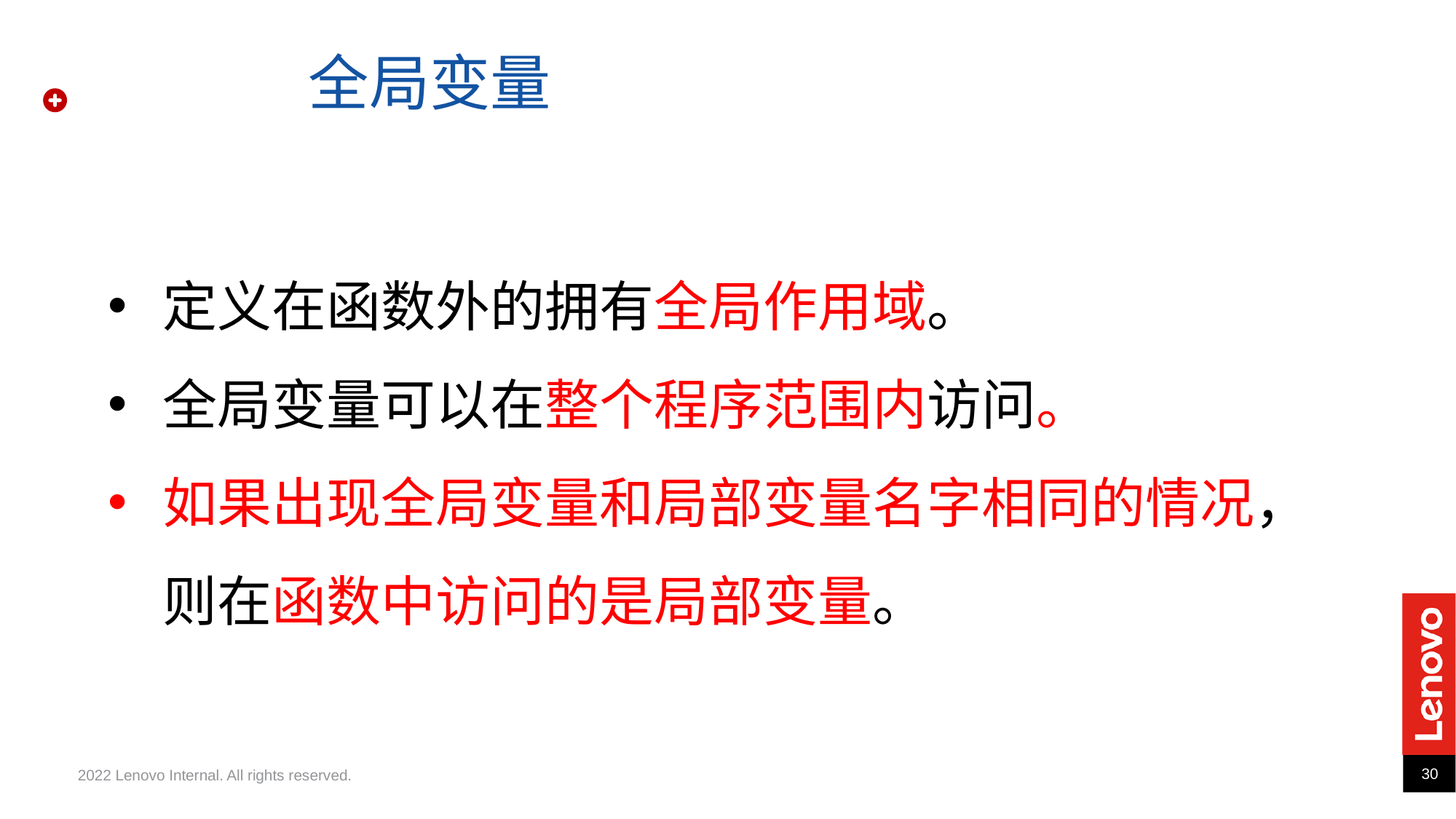

全局变量
定义在函数外的拥有全局作用域。
全局变量可以在整个程序范围内访问。
如果出现全局变量和局部变量名字相同的情况，则在函数中访问的是局部变量。